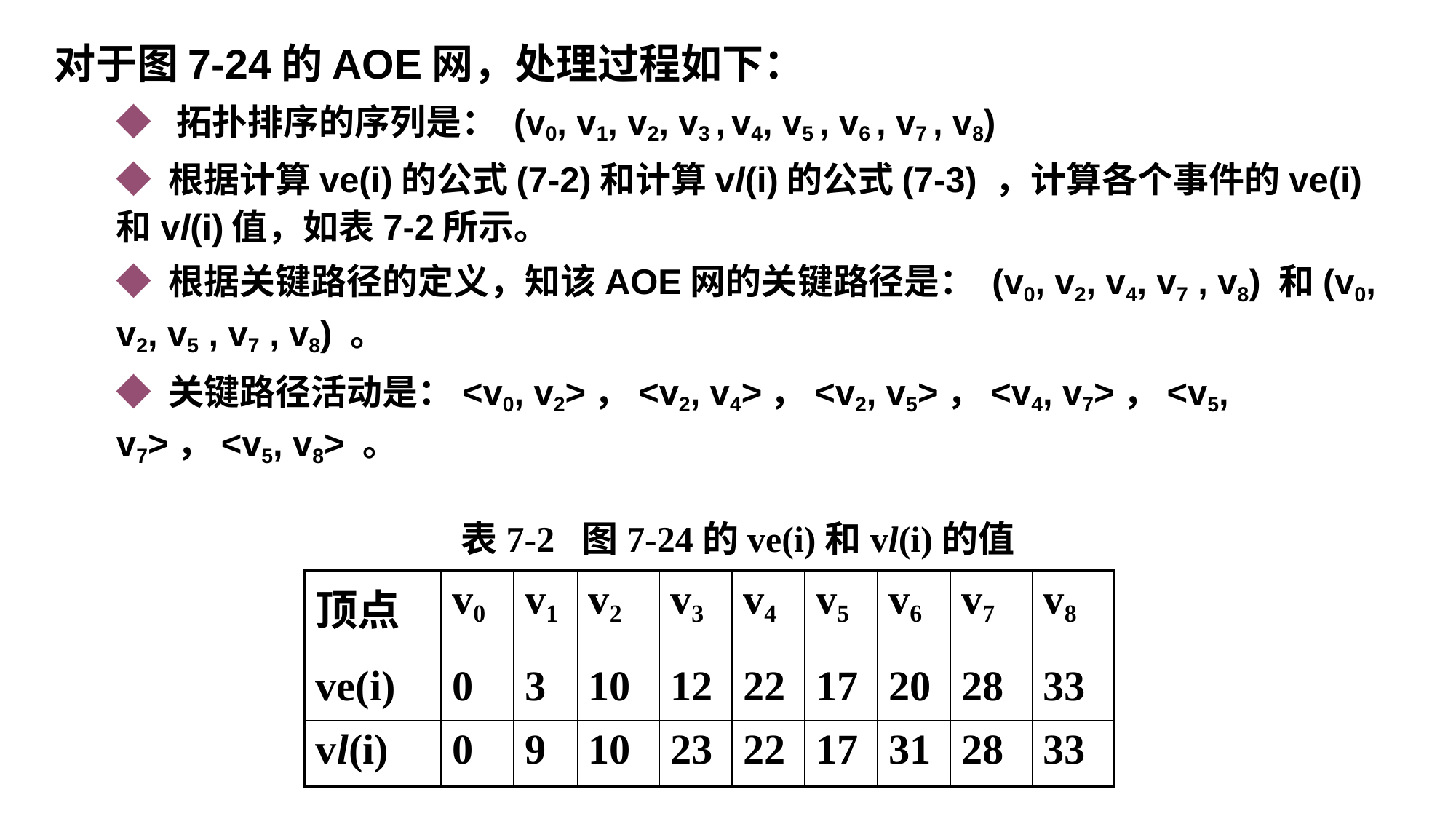

对于图7-24的AOE网，处理过程如下：
◆  拓扑排序的序列是： (v0, v1, v2, v3 , v4, v5 , v6 , v7 , v8)
◆ 根据计算ve(i)的公式(7-2)和计算vl(i)的公式(7-3) ，计算各个事件的ve(i)和vl(i)值，如表7-2所示。
◆ 根据关键路径的定义，知该AOE网的关键路径是： (v0, v2, v4, v7 , v8) 和(v0, v2, v5 , v7 , v8) 。
◆ 关键路径活动是：<v0, v2>，<v2, v4>，<v2, v5>，<v4, v7>，<v5, v7>，<v5, v8> 。
表7-2  图7-24的ve(i)和vl(i)的值
| 顶点 | v0 | v1 | v2 | v3 | v4 | v5 | v6 | v7 | v8 |
| --- | --- | --- | --- | --- | --- | --- | --- | --- | --- |
| ve(i) | 0 | 3 | 10 | 12 | 22 | 17 | 20 | 28 | 33 |
| vl(i) | 0 | 9 | 10 | 23 | 22 | 17 | 31 | 28 | 33 |